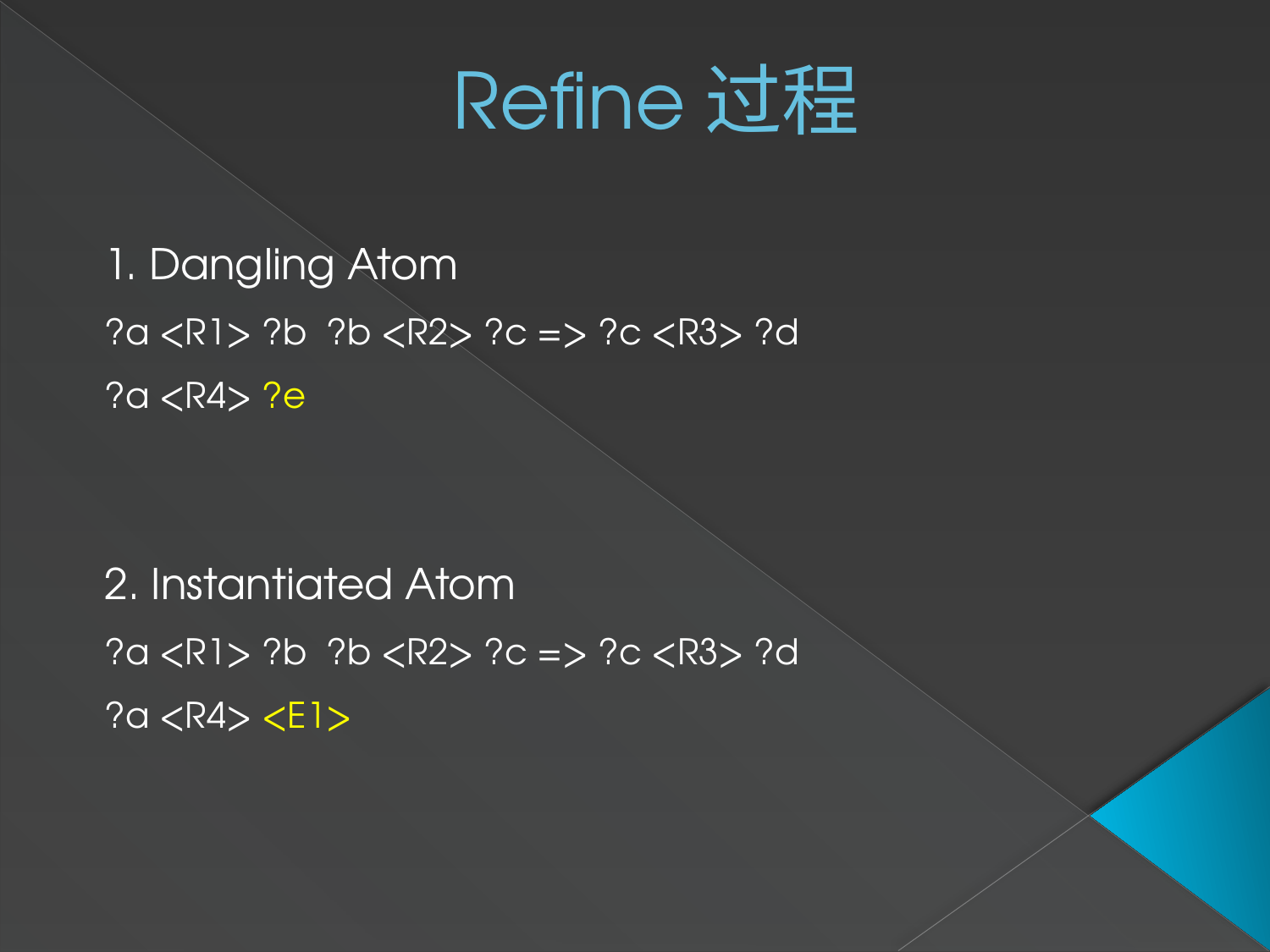

Refine过程
1. Dangling Atom
?a <R1> ?b  ?b <R2> ?c => ?c <R3> ?d
?a <R4> ?e
2. Instantiated Atom
?a <R1> ?b  ?b <R2> ?c => ?c <R3> ?d
?a <R4> <E1>